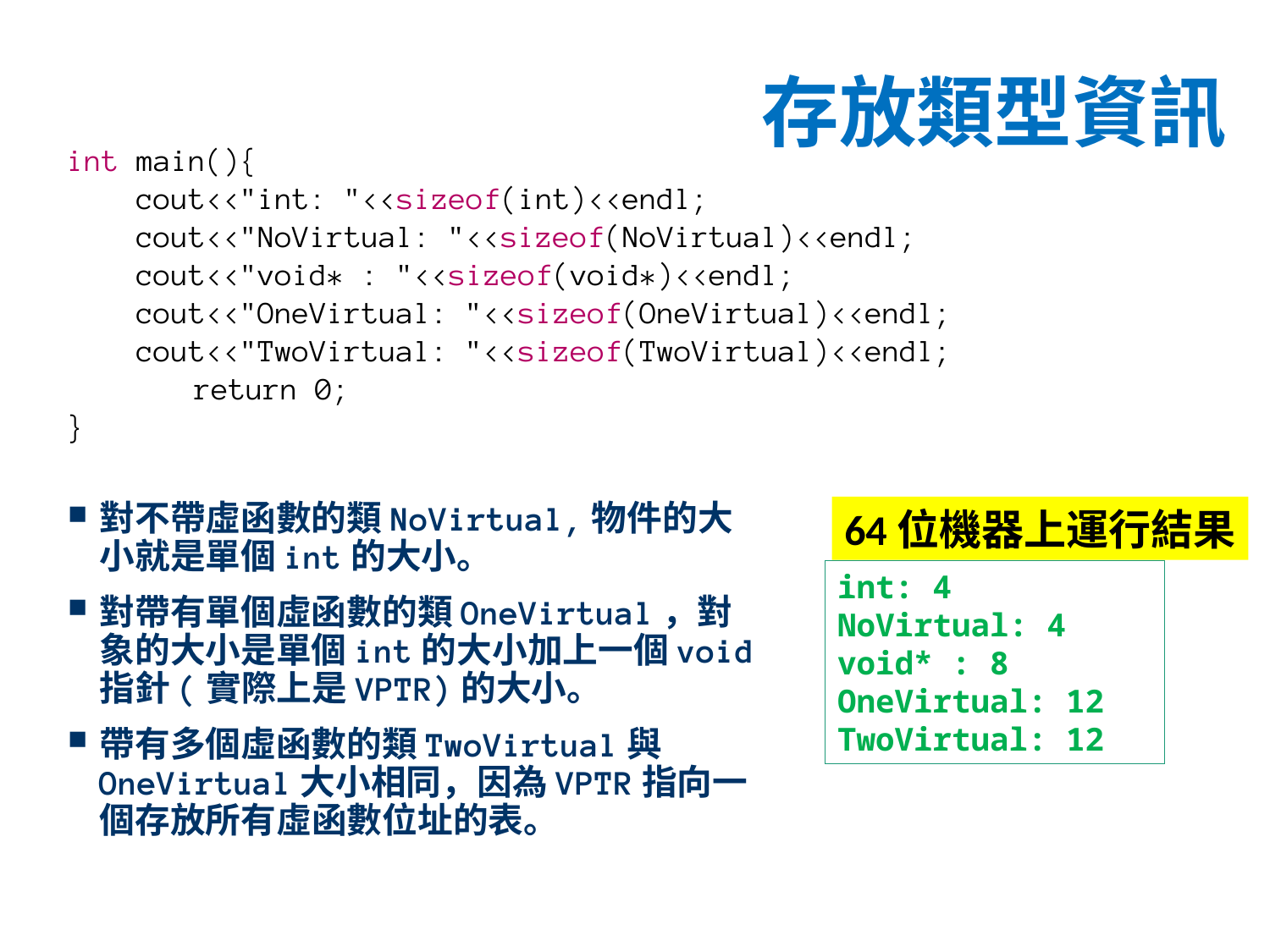

# 存放類型資訊

int main(){
    cout<<"int: "<<sizeof(int)<<endl;
    cout<<"NoVirtual: "<<sizeof(NoVirtual)<<endl;
    cout<<"void* : "<<sizeof(void*)<<endl;
    cout<<"OneVirtual: "<<sizeof(OneVirtual)<<endl;
    cout<<"TwoVirtual: "<<sizeof(TwoVirtual)<<endl;
	return 0;
}

對不帶虛函數的類NoVirtual,物件的大小就是單個int的大小。
對帶有單個虛函數的類OneVirtual，對象的大小是單個int的大小加上一個void指針(實際上是VPTR)的大小。
帶有多個虛函數的類TwoVirtual與OneVirtual大小相同，因為VPTR指向一個存放所有虛函數位址的表。
64位機器上運行結果
int: 4
NoVirtual: 4
void* : 8
OneVirtual: 12
TwoVirtual: 12